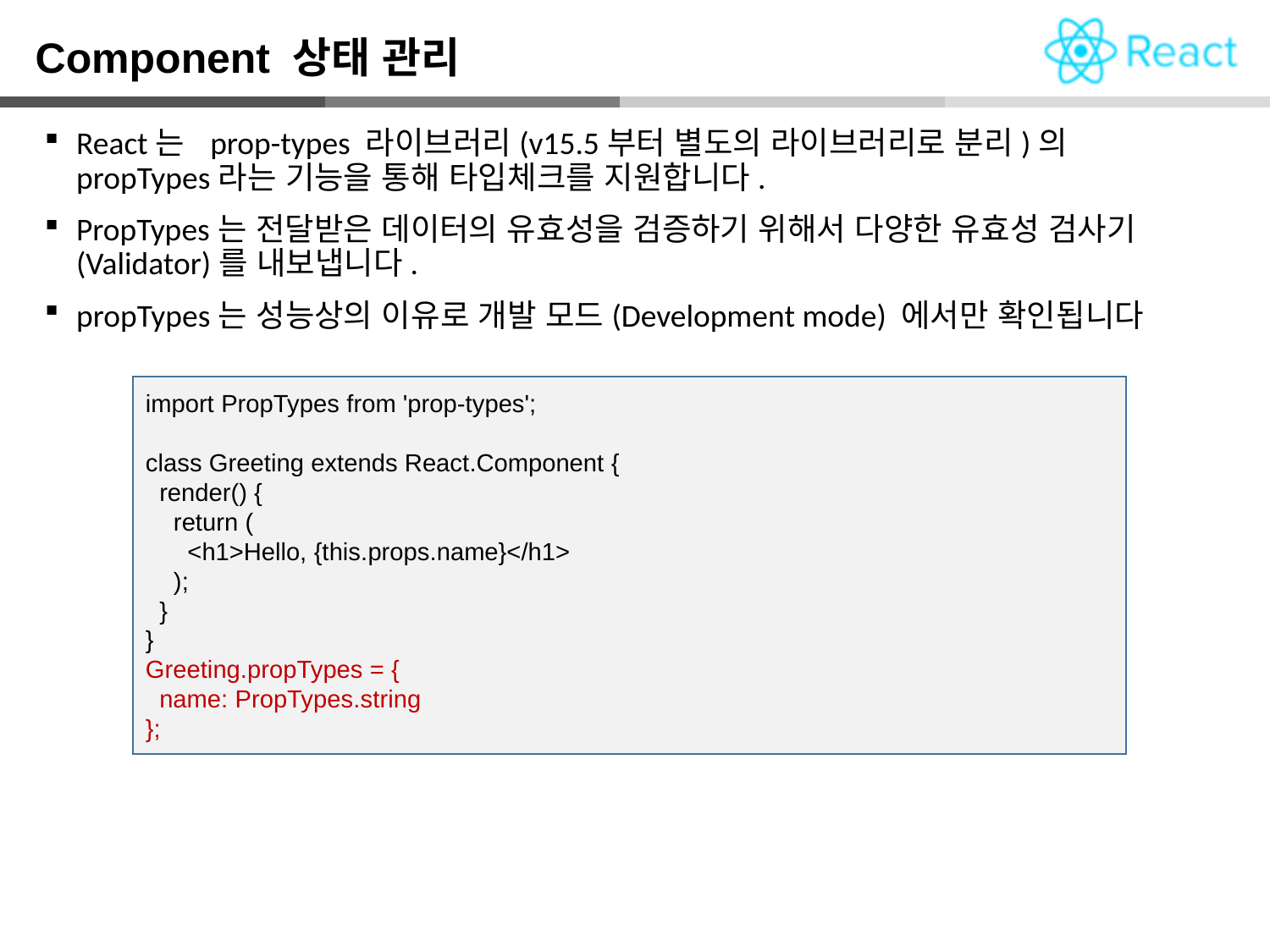

Component 상태 관리
React는  prop-types 라이브러리(v15.5부터 별도의 라이브러리로 분리)의 propTypes라는 기능을 통해 타입체크를 지원합니다.
PropTypes는 전달받은 데이터의 유효성을 검증하기 위해서 다양한 유효성 검사기(Validator)를 내보냅니다.
propTypes는 성능상의 이유로 개발 모드(Development mode) 에서만 확인됩니다
import PropTypes from 'prop-types';

class Greeting extends React.Component {
  render() {
    return (
      <h1>Hello, {this.props.name}</h1>
    );
  }
}
Greeting.propTypes = {
  name: PropTypes.string
};